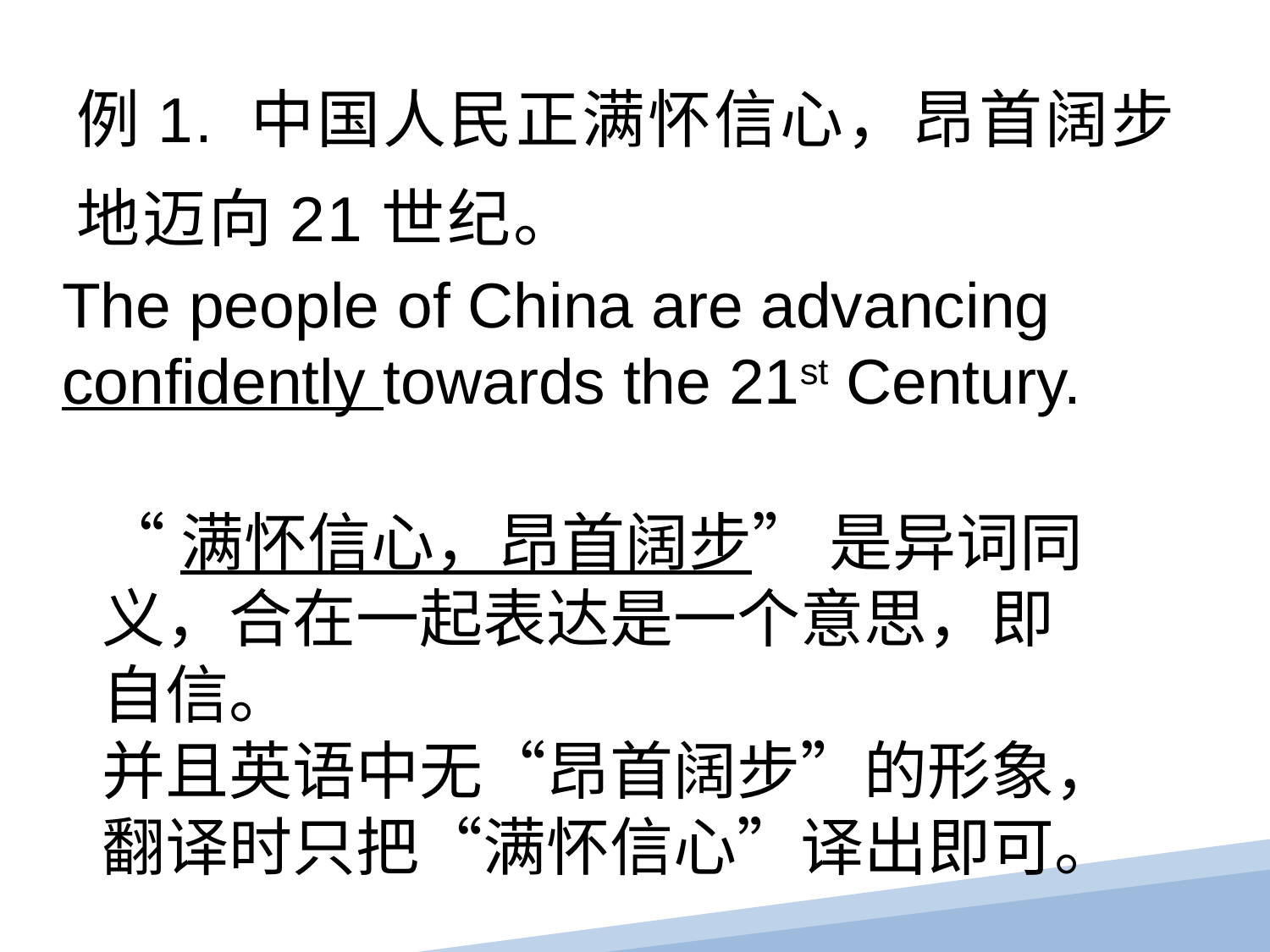

例1. 中国人民正满怀信心，昂首阔步地迈向21世纪。
The people of China are advancing confidently towards the 21st Century.

“满怀信心，昂首阔步” 是异词同义，合在一起表达是一个意思，即自信。
并且英语中无“昂首阔步”的形象，翻译时只把“满怀信心”译出即可。